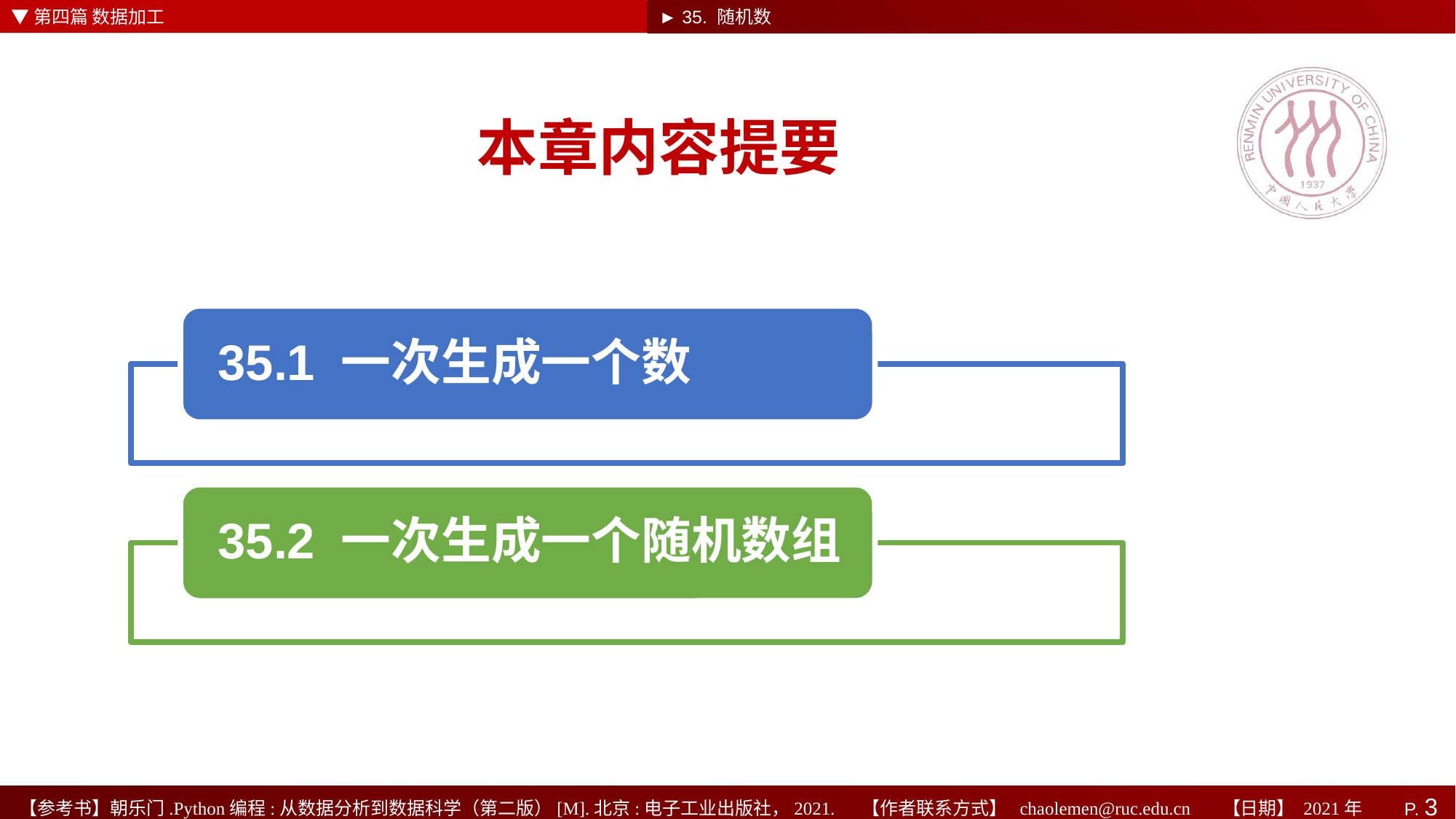

▼第四篇 数据加工
► 35. 随机数
# 本章内容提要
35.1 一次生成一个数
35.2 一次生成一个随机数组